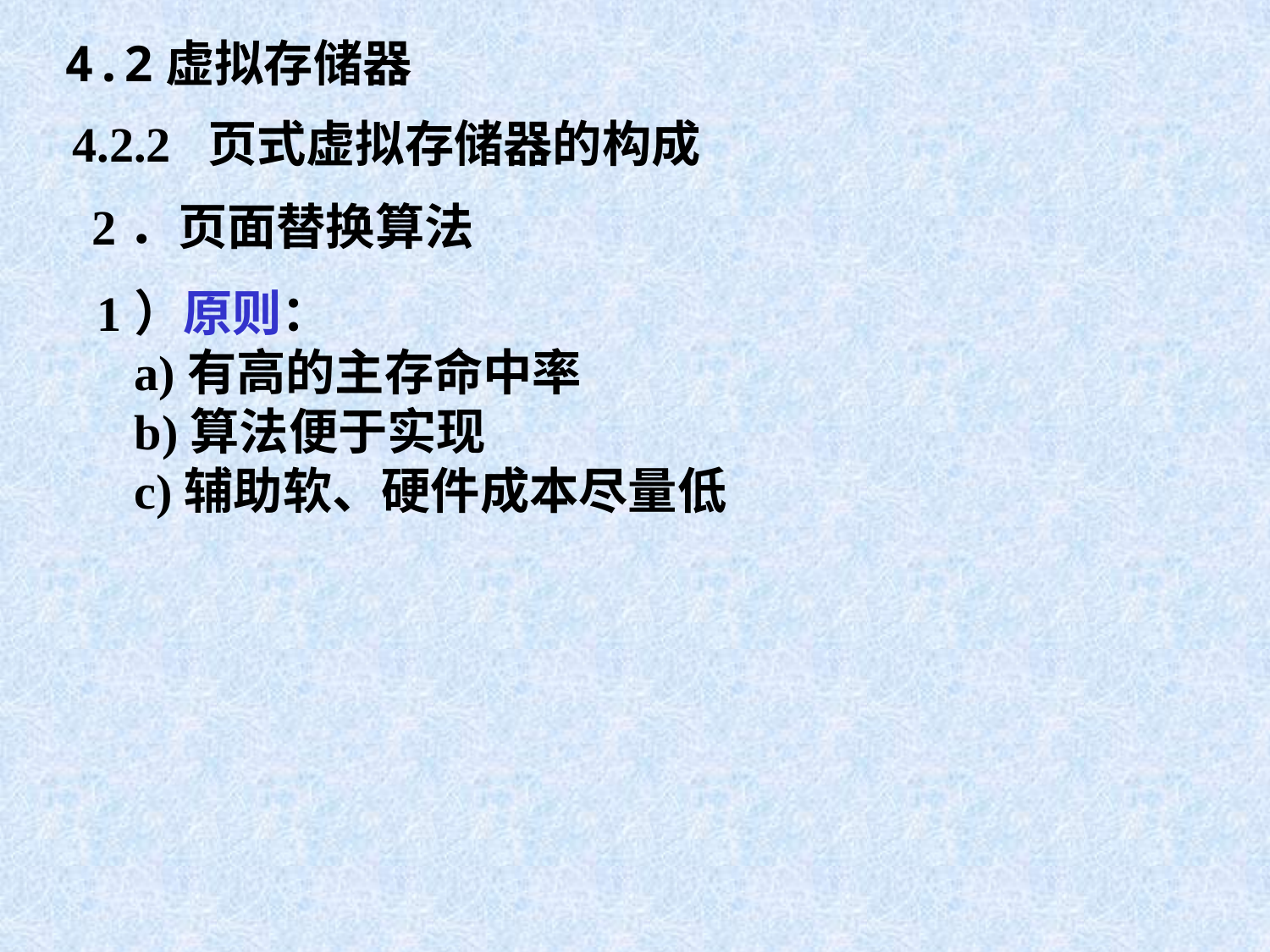

4.2虚拟存储器
4.2.2  页式虚拟存储器的构成
2．页面替换算法
1）原则：
   a)有高的主存命中率
   b)算法便于实现
   c)辅助软、硬件成本尽量低